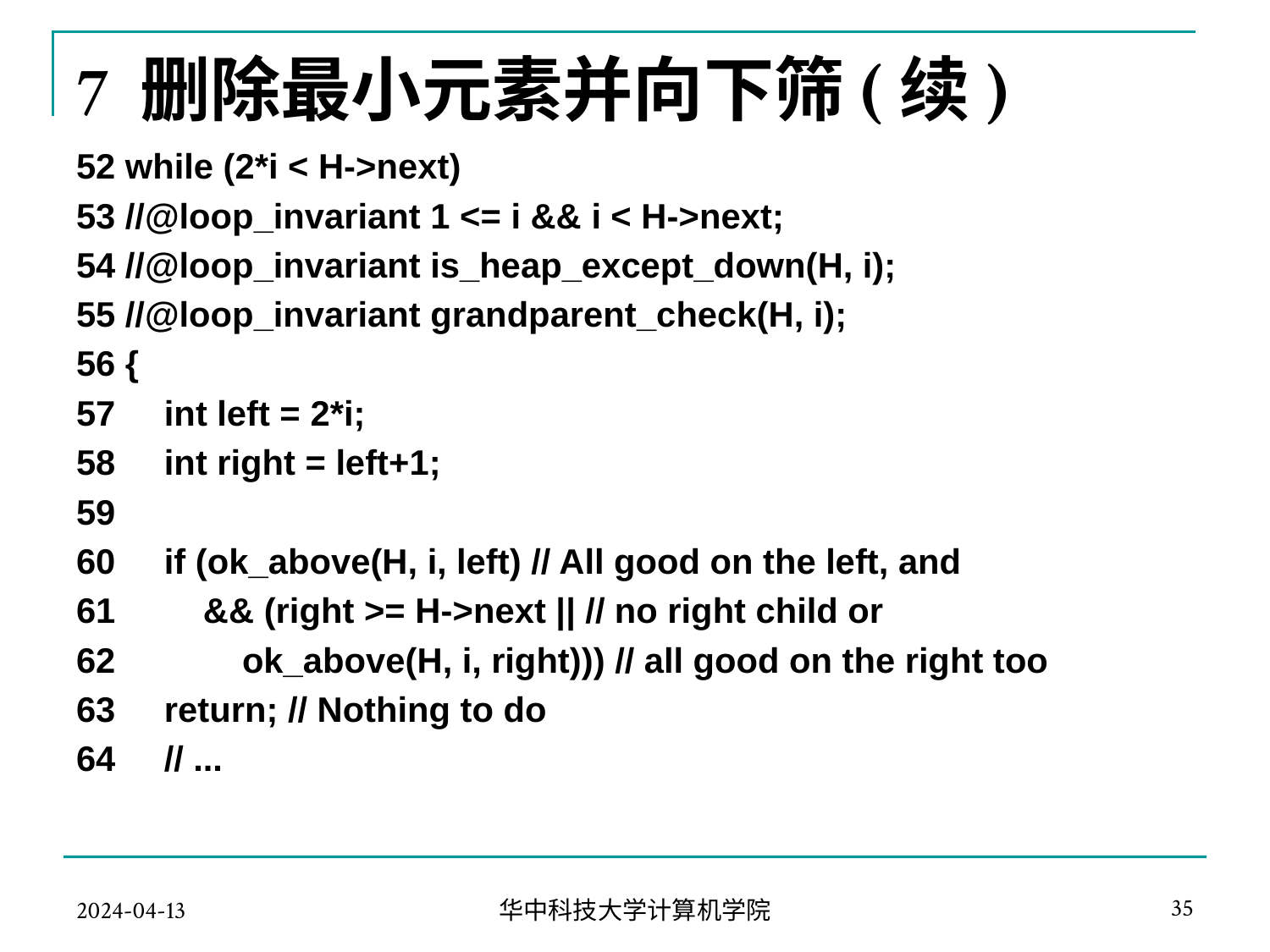

# 7 删除最小元素并向下筛(续)
52 while (2*i < H->next)
53 //@loop_invariant 1 <= i && i < H->next;
54 //@loop_invariant is_heap_except_down(H, i);
55 //@loop_invariant grandparent_check(H, i);
56 {
57     int left = 2*i;
58     int right = left+1;
59
60     if (ok_above(H, i, left) // All good on the left, and
61         && (right >= H->next || // no right child or
62             ok_above(H, i, right))) // all good on the right too
63     return; // Nothing to do
64     // ...
2024-04-13
35
华中科技大学计算机学院